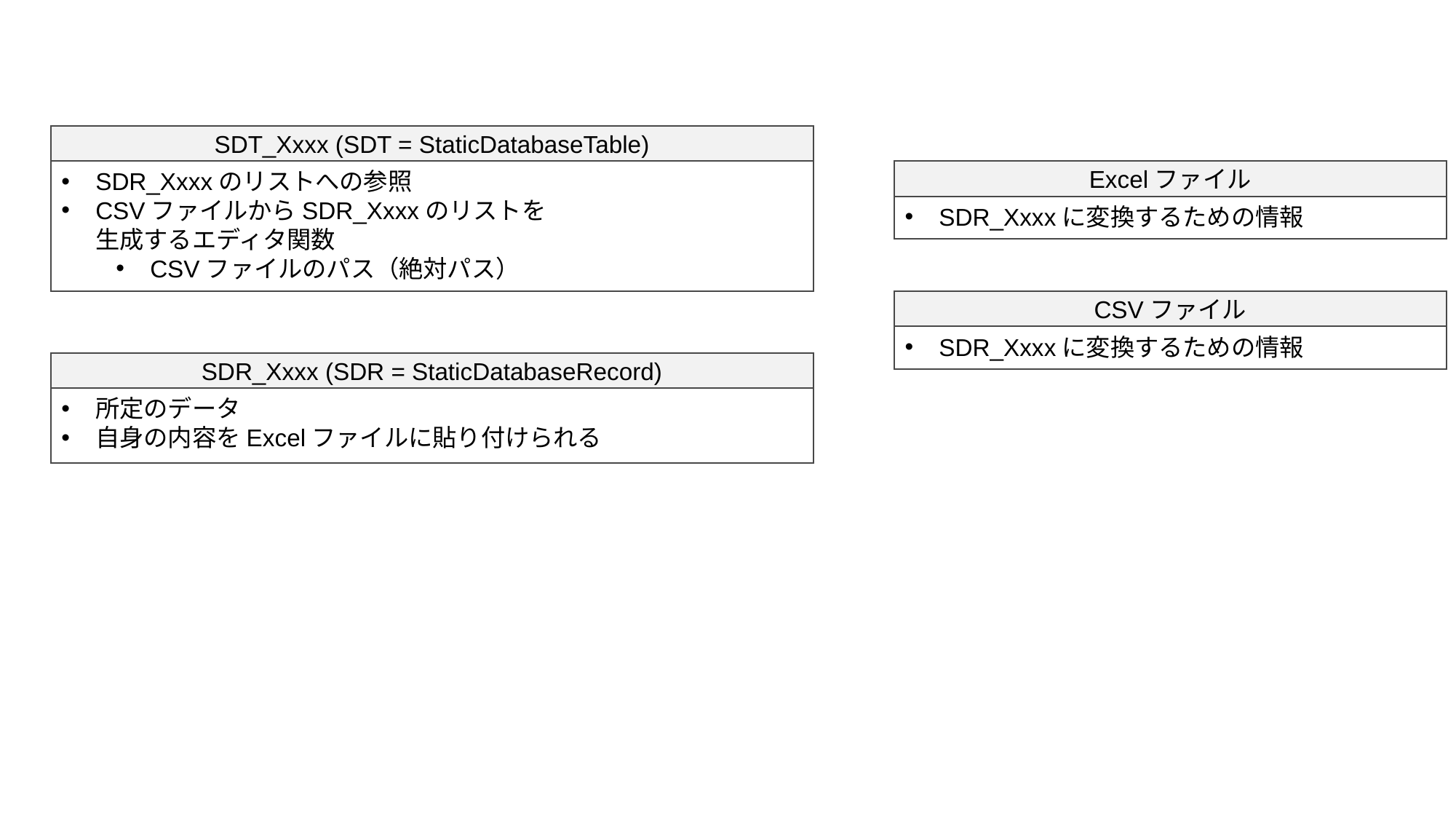

SDT_Xxxx (SDT = StaticDatabaseTable)
Excelファイル
SDR_Xxxxのリストへの参照
CSVファイルからSDR_Xxxxのリストを
生成するエディタ関数
CSVファイルのパス（絶対パス）
SDR_Xxxxに変換するための情報
CSVファイル
SDR_Xxxxに変換するための情報
SDR_Xxxx (SDR = StaticDatabaseRecord)
所定のデータ
自身の内容をExcelファイルに貼り付けられる